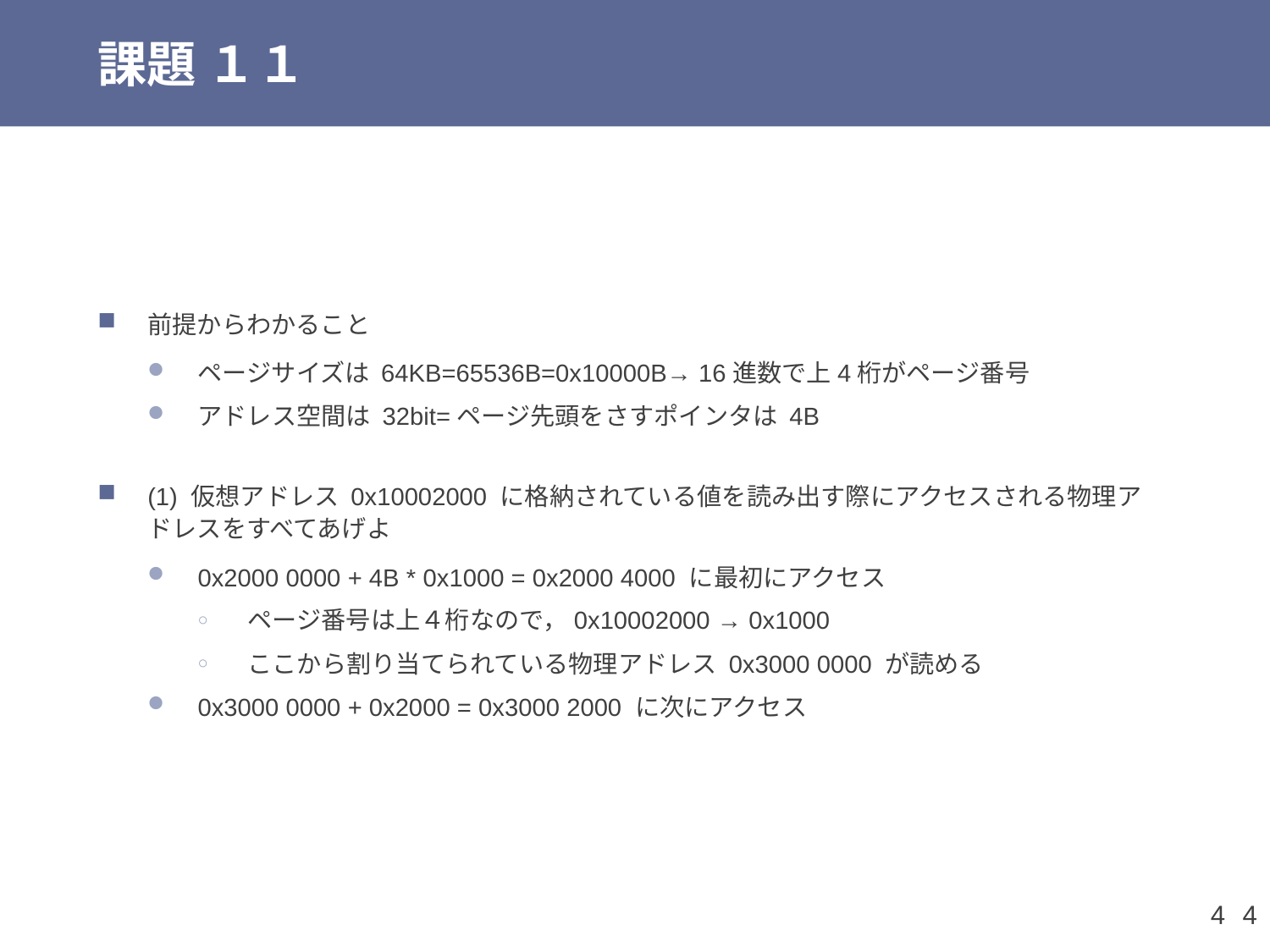

# 課題 １１
前提からわかること
ページサイズは 64KB=65536B=0x10000B→ 16進数で上4桁がページ番号
アドレス空間は 32bit=ページ先頭をさすポインタは 4B
(1) 仮想アドレス 0x10002000 に格納されている値を読み出す際にアクセスされる物理アドレスをすべてあげよ
0x2000 0000 + 4B * 0x1000 = 0x2000 4000 に最初にアクセス
ページ番号は上４桁なので，0x10002000 → 0x1000
ここから割り当てられている物理アドレス 0x3000 0000 が読める
0x3000 0000 + 0x2000 = 0x3000 2000 に次にアクセス
4